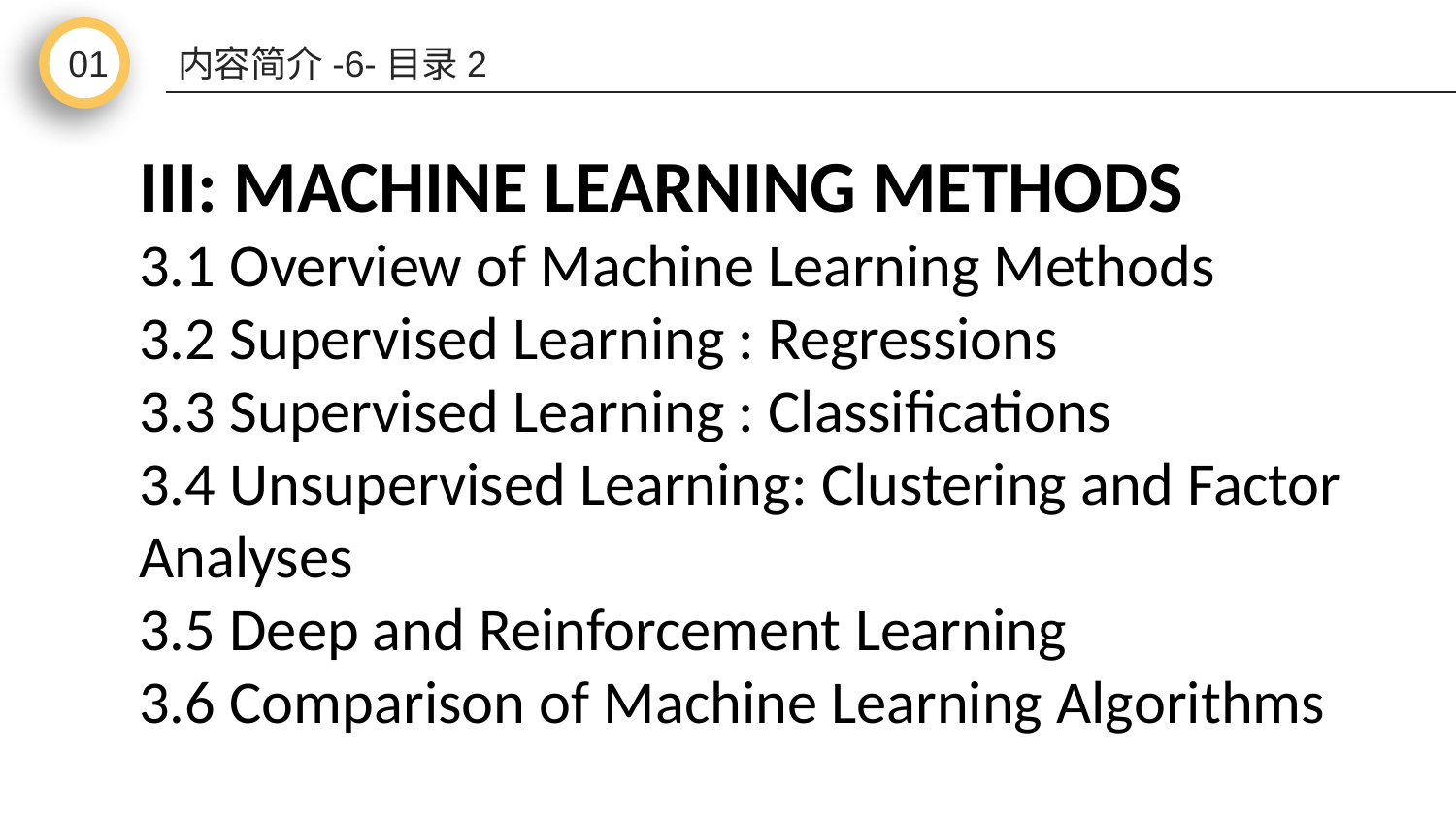

01
内容简介-6-目录2
III: MACHINE LEARNING METHODS
3.1 Overview of Machine Learning Methods
3.2 Supervised Learning : Regressions
3.3 Supervised Learning : Classifications
3.4 Unsupervised Learning: Clustering and Factor Analyses
3.5 Deep and Reinforcement Learning
3.6 Comparison of Machine Learning Algorithms